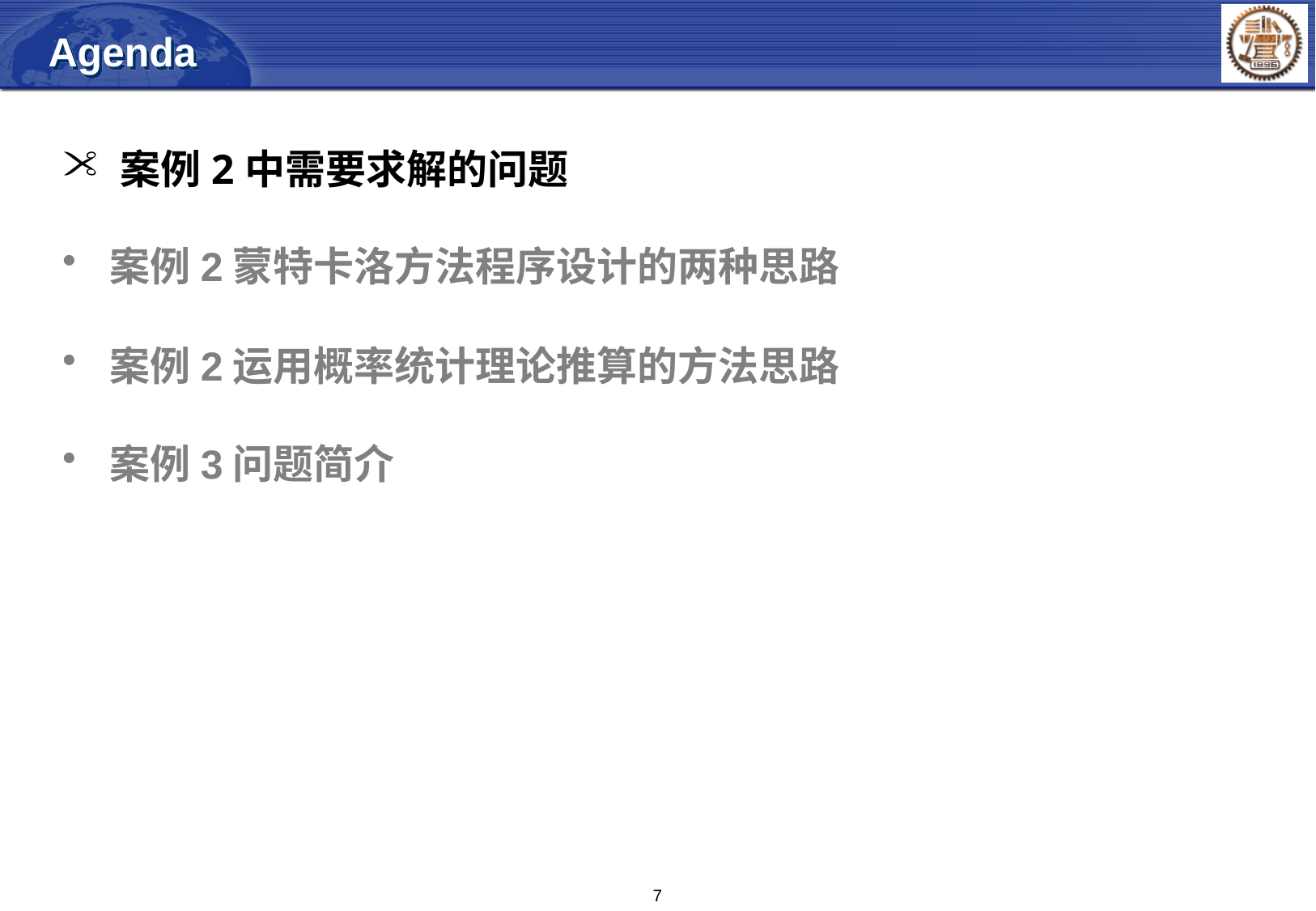

Agenda
 案例2中需要求解的问题
 案例2蒙特卡洛方法程序设计的两种思路
 案例2运用概率统计理论推算的方法思路
 案例3问题简介
7